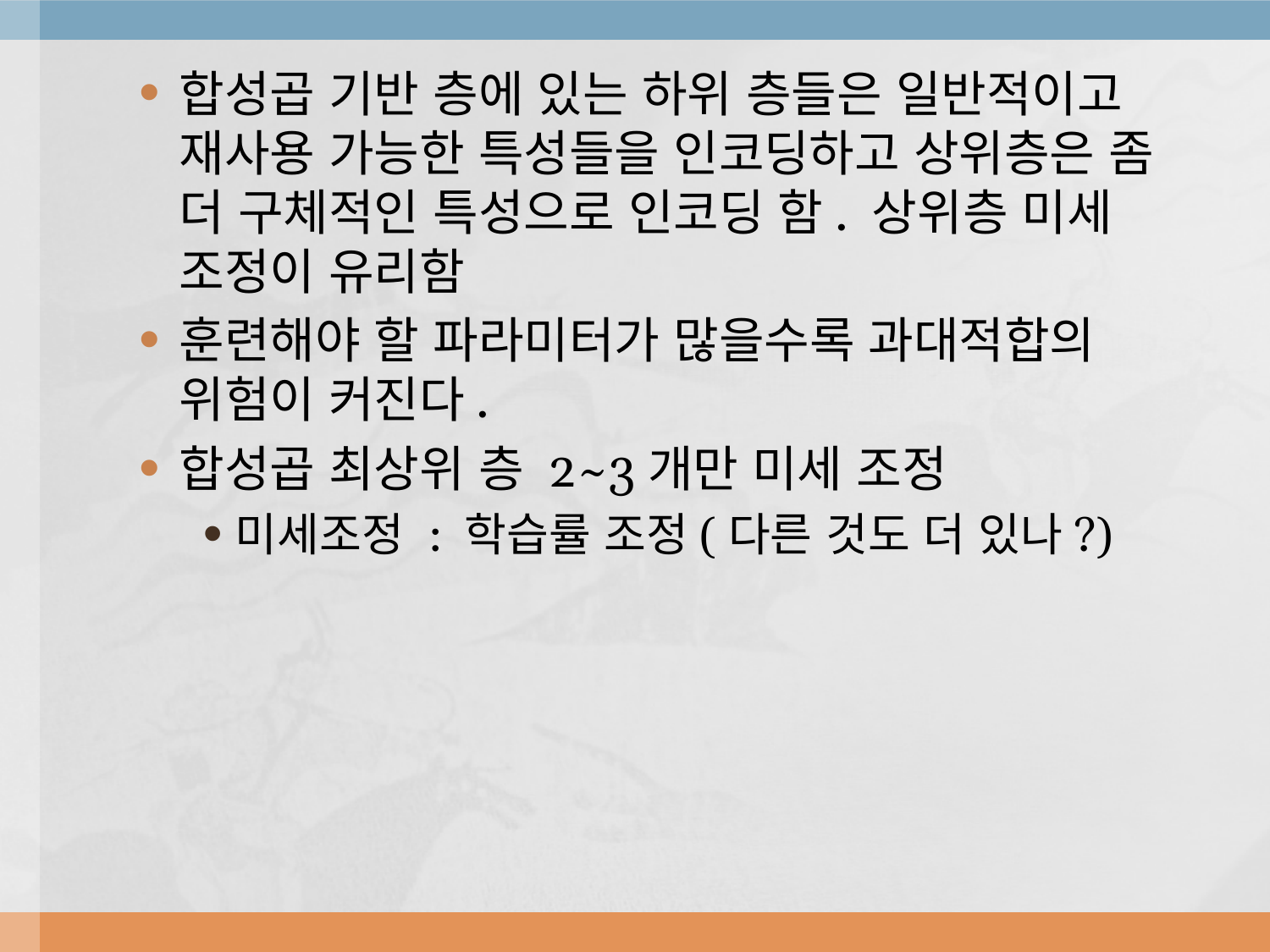

합성곱 기반 층에 있는 하위 층들은 일반적이고 재사용 가능한 특성들을 인코딩하고 상위층은 좀 더 구체적인 특성으로 인코딩 함. 상위층 미세 조정이 유리함
훈련해야 할 파라미터가 많을수록 과대적합의 위험이 커진다.
합성곱 최상위 층 2~3개만 미세 조정
미세조정 : 학습률 조정(다른 것도 더 있나?)